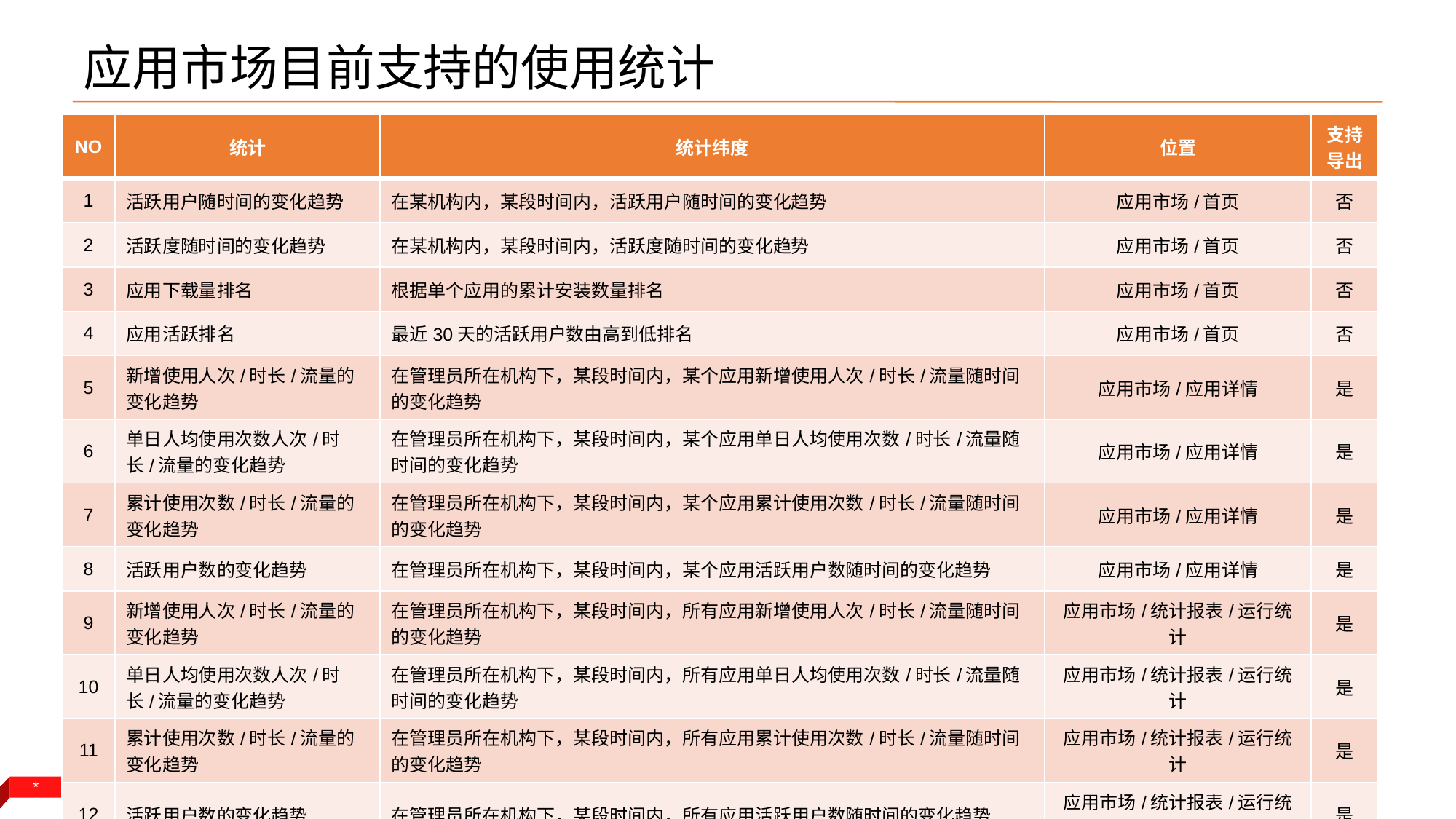

# 应用市场目前支持的使用统计

| NO | 统计 | 统计纬度 | 位置 | 支持导出 |
| --- | --- | --- | --- | --- |
| 1 | 活跃用户随时间的变化趋势 | 在某机构内，某段时间内，活跃用户随时间的变化趋势 | 应用市场/首页 | 否 |
| 2 | 活跃度随时间的变化趋势 | 在某机构内，某段时间内，活跃度随时间的变化趋势 | 应用市场/首页 | 否 |
| 3 | 应用下载量排名 | 根据单个应用的累计安装数量排名 | 应用市场/首页 | 否 |
| 4 | 应用活跃排名 | 最近30天的活跃用户数由高到低排名 | 应用市场/首页 | 否 |
| 5 | 新增使用人次/时长/流量的变化趋势 | 在管理员所在机构下，某段时间内，某个应用新增使用人次/时长/流量随时间的变化趋势 | 应用市场/应用详情 | 是 |
| 6 | 单日人均使用次数人次/时长/流量的变化趋势 | 在管理员所在机构下，某段时间内，某个应用单日人均使用次数/时长/流量随时间的变化趋势 | 应用市场/应用详情 | 是 |
| 7 | 累计使用次数/时长/流量的变化趋势 | 在管理员所在机构下，某段时间内，某个应用累计使用次数/时长/流量随时间的变化趋势 | 应用市场/应用详情 | 是 |
| 8 | 活跃用户数的变化趋势 | 在管理员所在机构下，某段时间内，某个应用活跃用户数随时间的变化趋势 | 应用市场/应用详情 | 是 |
| 9 | 新增使用人次/时长/流量的变化趋势 | 在管理员所在机构下，某段时间内，所有应用新增使用人次/时长/流量随时间的变化趋势 | 应用市场/统计报表/运行统计 | 是 |
| 10 | 单日人均使用次数人次/时长/流量的变化趋势 | 在管理员所在机构下，某段时间内，所有应用单日人均使用次数/时长/流量随时间的变化趋势 | 应用市场/统计报表/运行统计 | 是 |
| 11 | 累计使用次数/时长/流量的变化趋势 | 在管理员所在机构下，某段时间内，所有应用累计使用次数/时长/流量随时间的变化趋势 | 应用市场/统计报表/运行统计 | 是 |
| 12 | 活跃用户数的变化趋势 | 在管理员所在机构下，某段时间内，所有应用活跃用户数随时间的变化趋势 | 应用市场/统计报表/运行统计 | 是 |
*